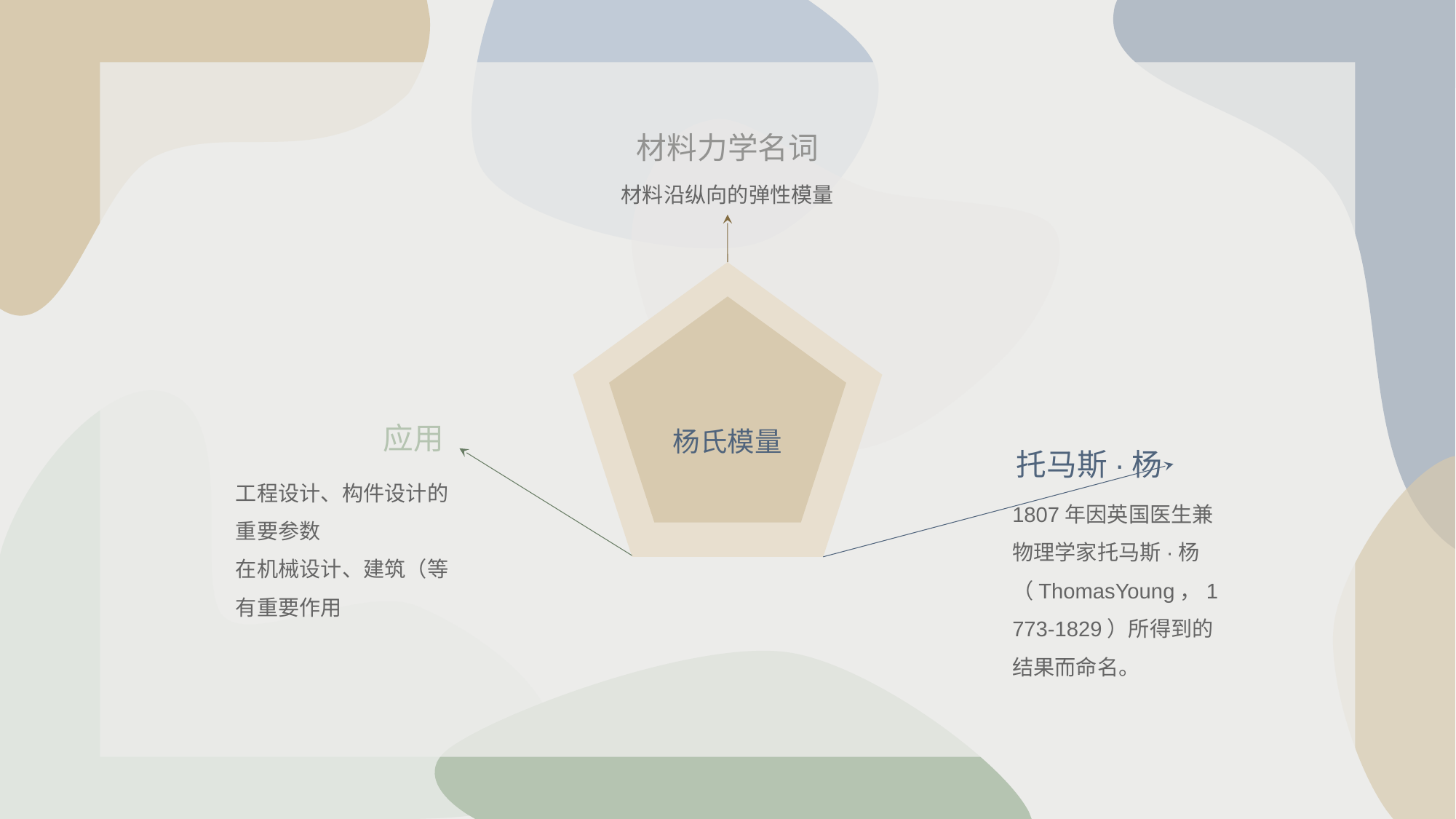

材料力学名词
材料沿纵向的弹性模量

杨氏模量
应用
工程设计、构件设计的重要参数
在机械设计、建筑（等有重要作用

托马斯·杨
1807年因英国医生兼物理学家托马斯·杨（ThomasYoung，1773-1829）所得到的结果而命名。